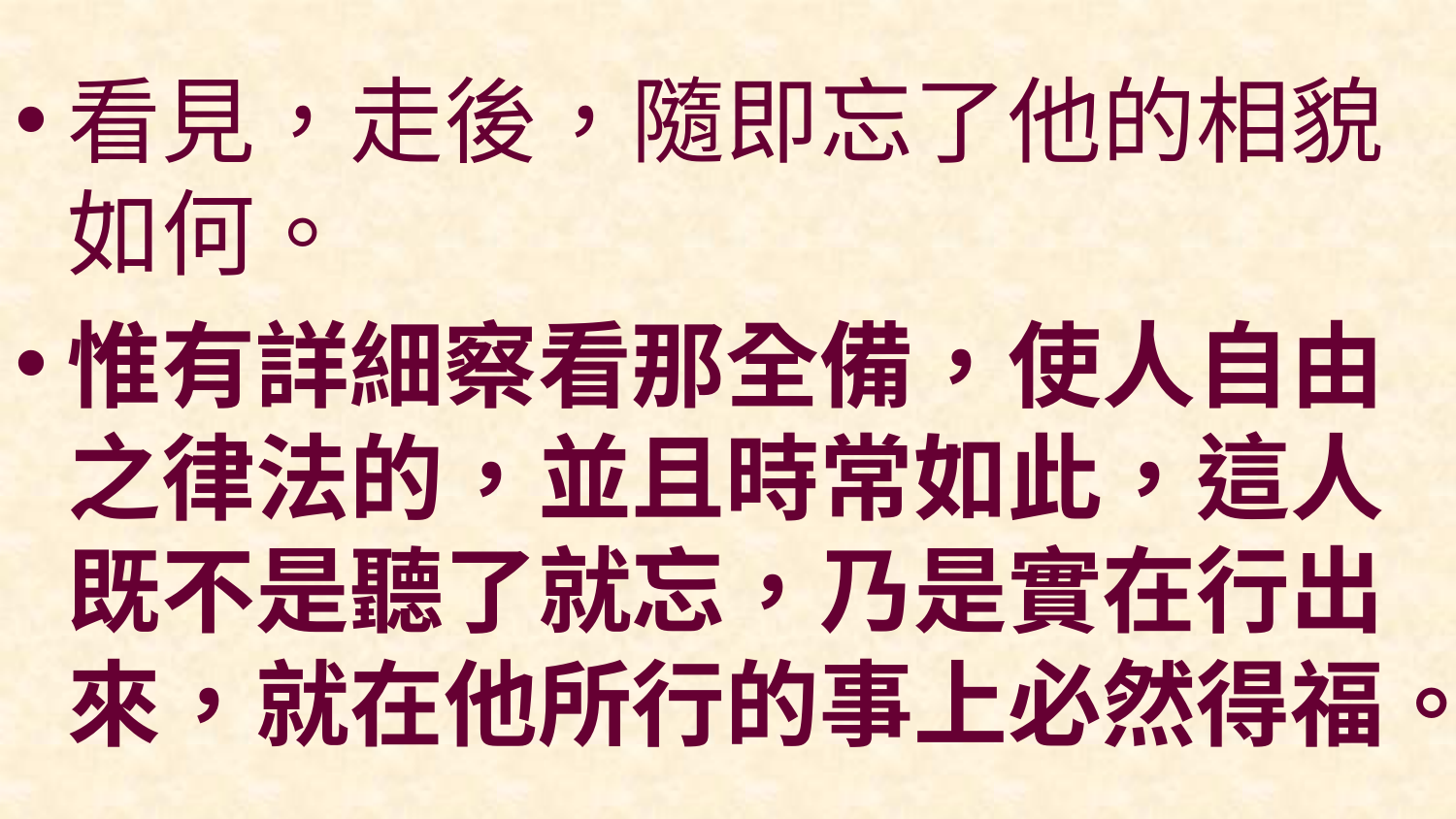

看見，走後，隨即忘了他的相貌如何。
惟有詳細察看那全備，使人自由之律法的，並且時常如此，這人既不是聽了就忘，乃是實在行出來，就在他所行的事上必然得福。